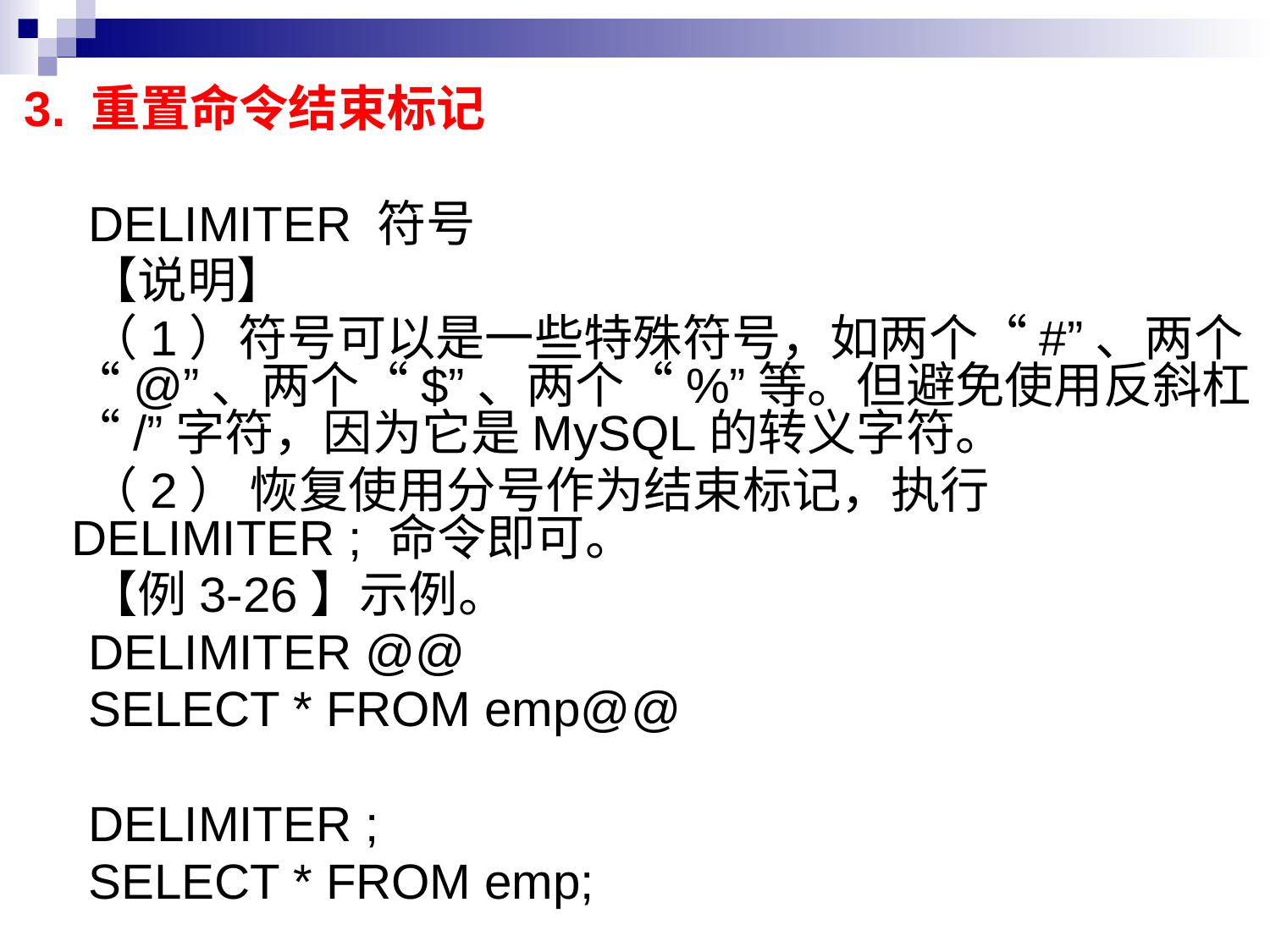

3. 重置命令结束标记

DELIMITER 符号
【说明】
（1）符号可以是一些特殊符号，如两个“#”、两个“@”、两个“$”、两个“%”等。但避免使用反斜杠“/”字符，因为它是MySQL的转义字符。
（2） 恢复使用分号作为结束标记，执行 DELIMITER ; 命令即可。
【例3-26】示例。
DELIMITER @@
SELECT * FROM emp@@

DELIMITER ;
SELECT * FROM emp;